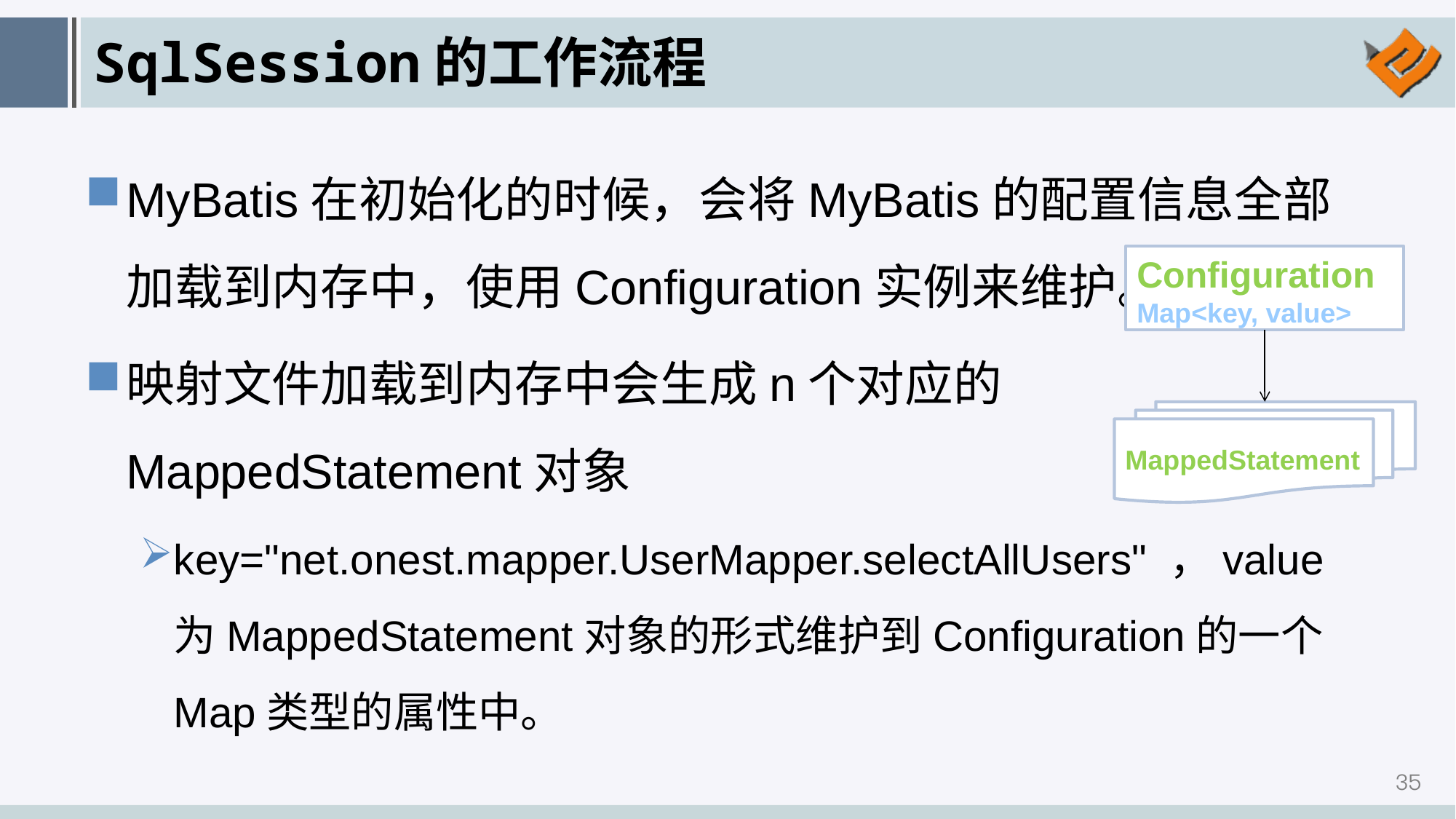

# SqlSession的工作流程
MyBatis在初始化的时候，会将MyBatis的配置信息全部加载到内存中，使用Configuration实例来维护。
映射文件加载到内存中会生成n个对应的MappedStatement对象
key="net.onest.mapper.UserMapper.selectAllUsers" ，value为MappedStatement对象的形式维护到Configuration的一个Map类型的属性中。
Configuration
Map<key, value>
MappedStatement